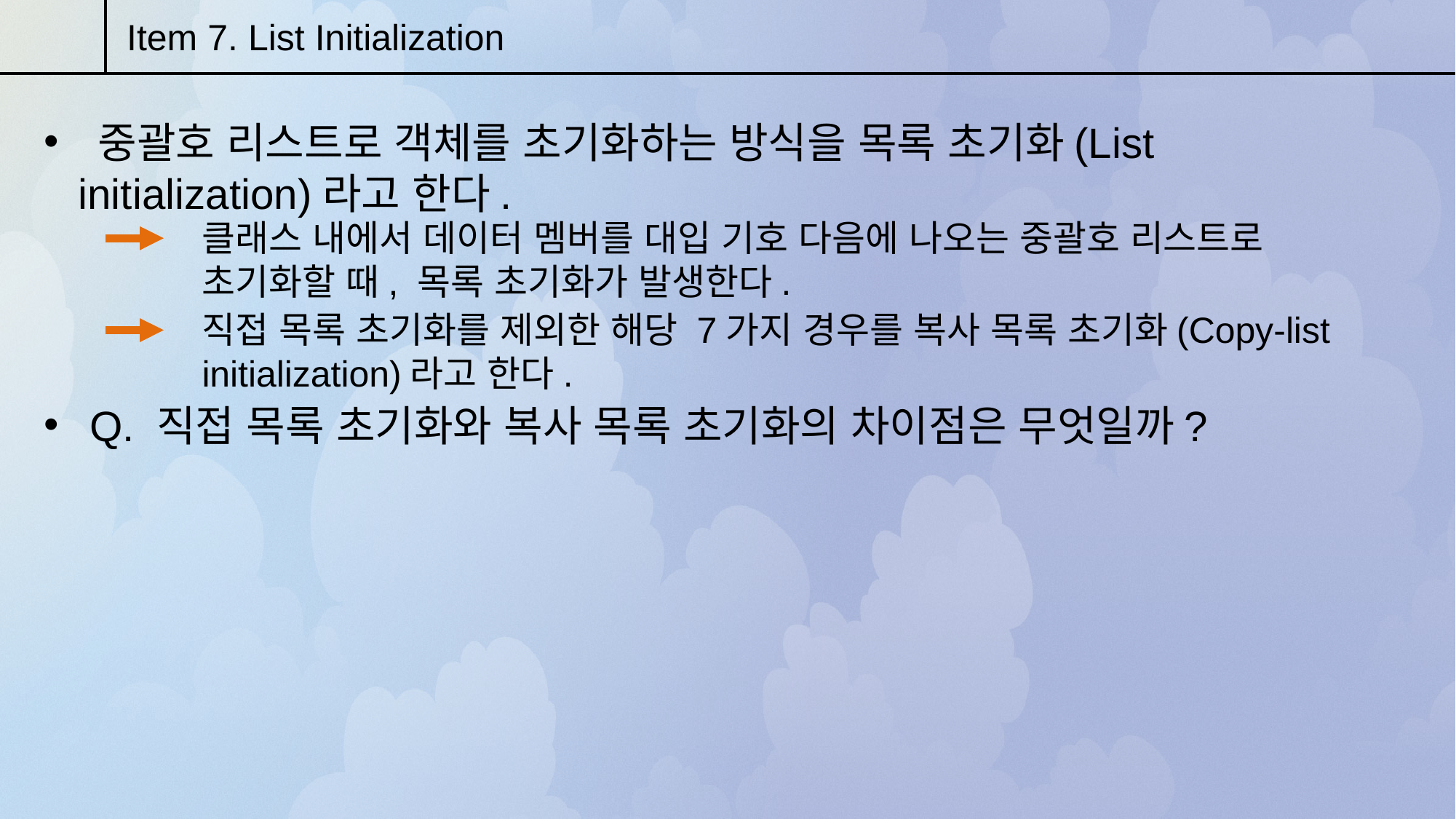

Item 7. List Initialization
 중괄호 리스트로 객체를 초기화하는 방식을 목록 초기화(List initialization)라고 한다.
클래스 내에서 데이터 멤버를 대입 기호 다음에 나오는 중괄호 리스트로 초기화할 때, 목록 초기화가 발생한다.
직접 목록 초기화를 제외한 해당 7가지 경우를 복사 목록 초기화(Copy-list initialization)라고 한다.
 Q. 직접 목록 초기화와 복사 목록 초기화의 차이점은 무엇일까?